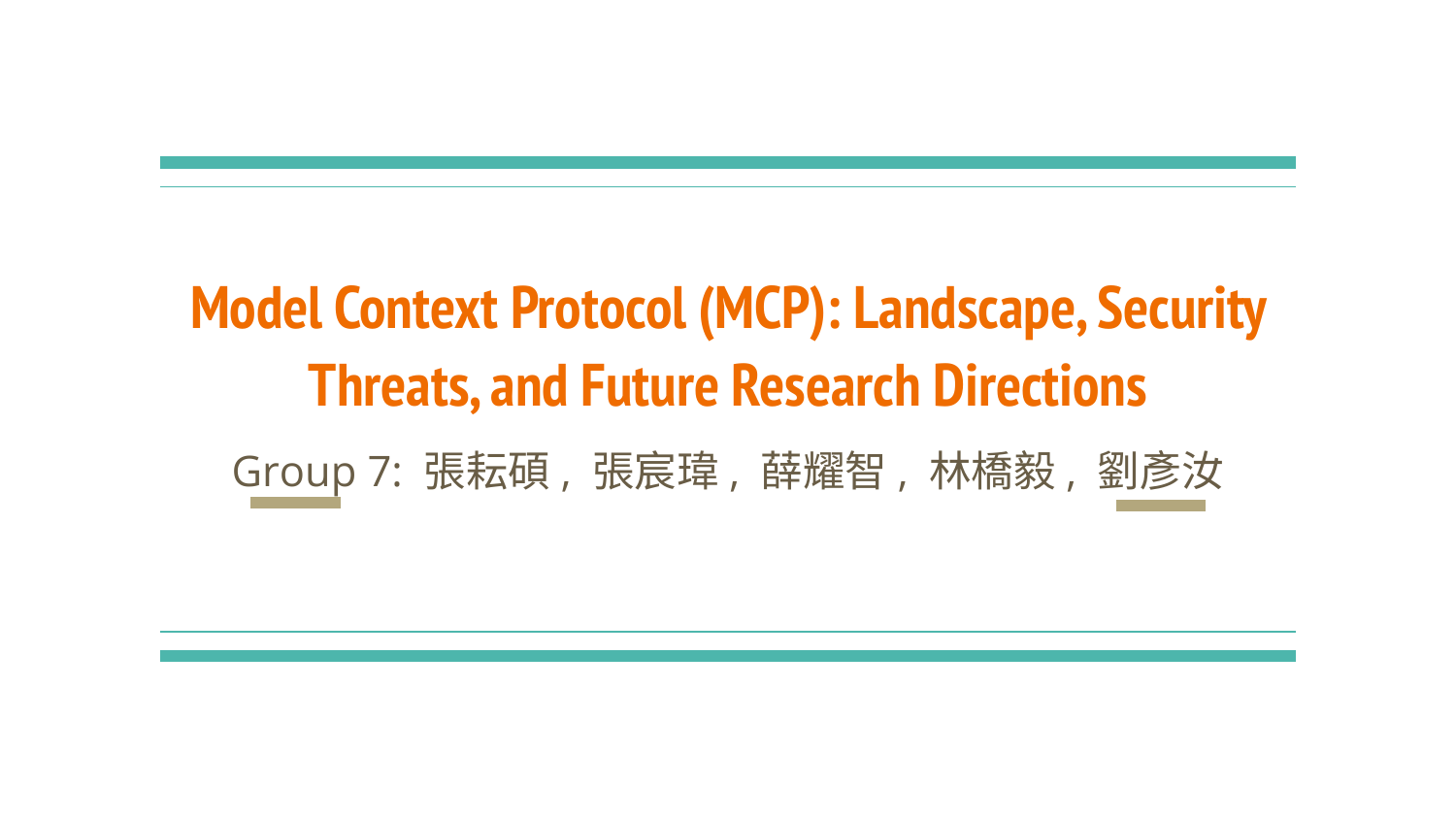

# Model Context Protocol (MCP): Landscape, Security Threats, and Future Research Directions
Group 7: 張耘碩, 張宸瑋, 薛耀智, 林橋毅, 劉彥汝